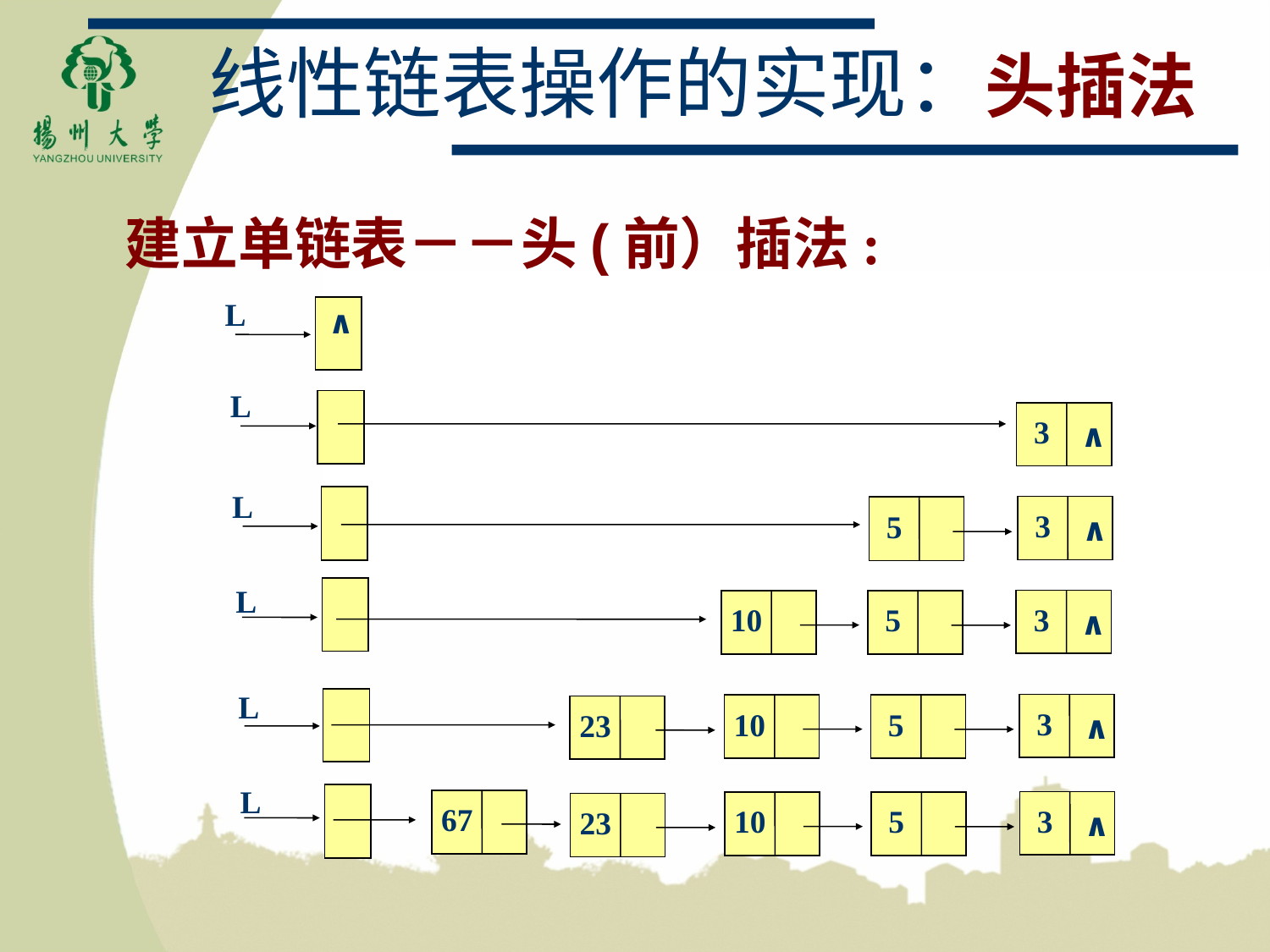

# 线性链表操作的实现：头插法
建立单链表－－头(前）插法:
L
∧

L

3
∧

L

3
∧

5

L

3
∧

5

10

L

3
∧

5

10

23

L

67

3
∧

10

5

23